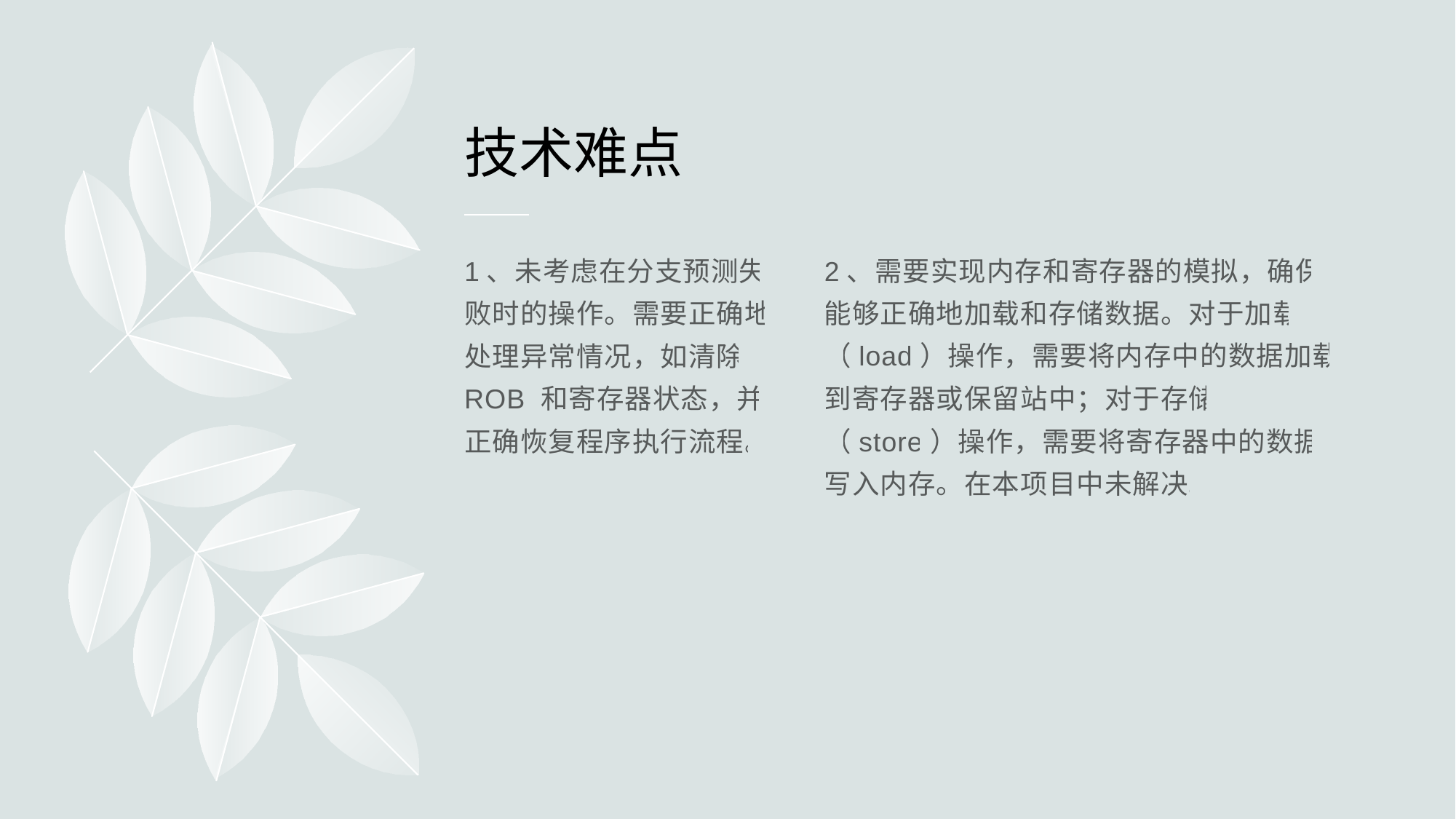

# 技术难点
2、需要实现内存和寄存器的模拟，确保能够正确地加载和存储数据。对于加载（load）操作，需要将内存中的数据加载到寄存器或保留站中；对于存储（store）操作，需要将寄存器中的数据写入内存。在本项目中未解决。
1、未考虑在分支预测失败时的操作。需要正确地处理异常情况，如清除 ROB 和寄存器状态，并正确恢复程序执行流程。